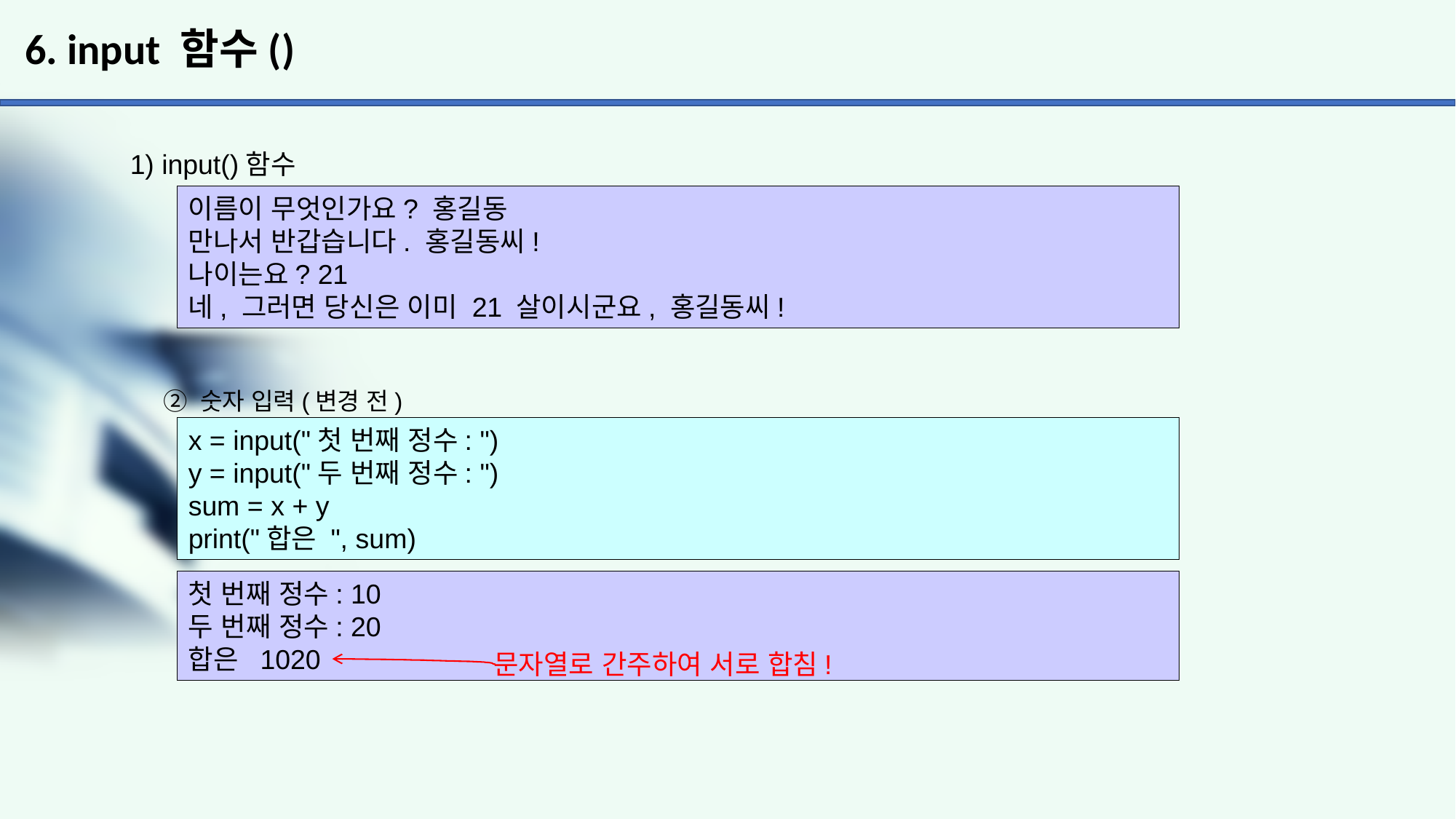

# 6. input 함수()
1) input()함수

     ② 숫자 입력(변경 전)
이름이 무엇인가요? 홍길동
만나서 반갑습니다. 홍길동씨!
나이는요? 21
네, 그러면 당신은 이미 21 살이시군요, 홍길동씨!
x = input("첫 번째 정수: ")
y = input("두 번째 정수: ")
sum = x + y
print("합은 ", sum)
첫 번째 정수: 10
두 번째 정수: 20
합은  1020
문자열로 간주하여 서로 합침!